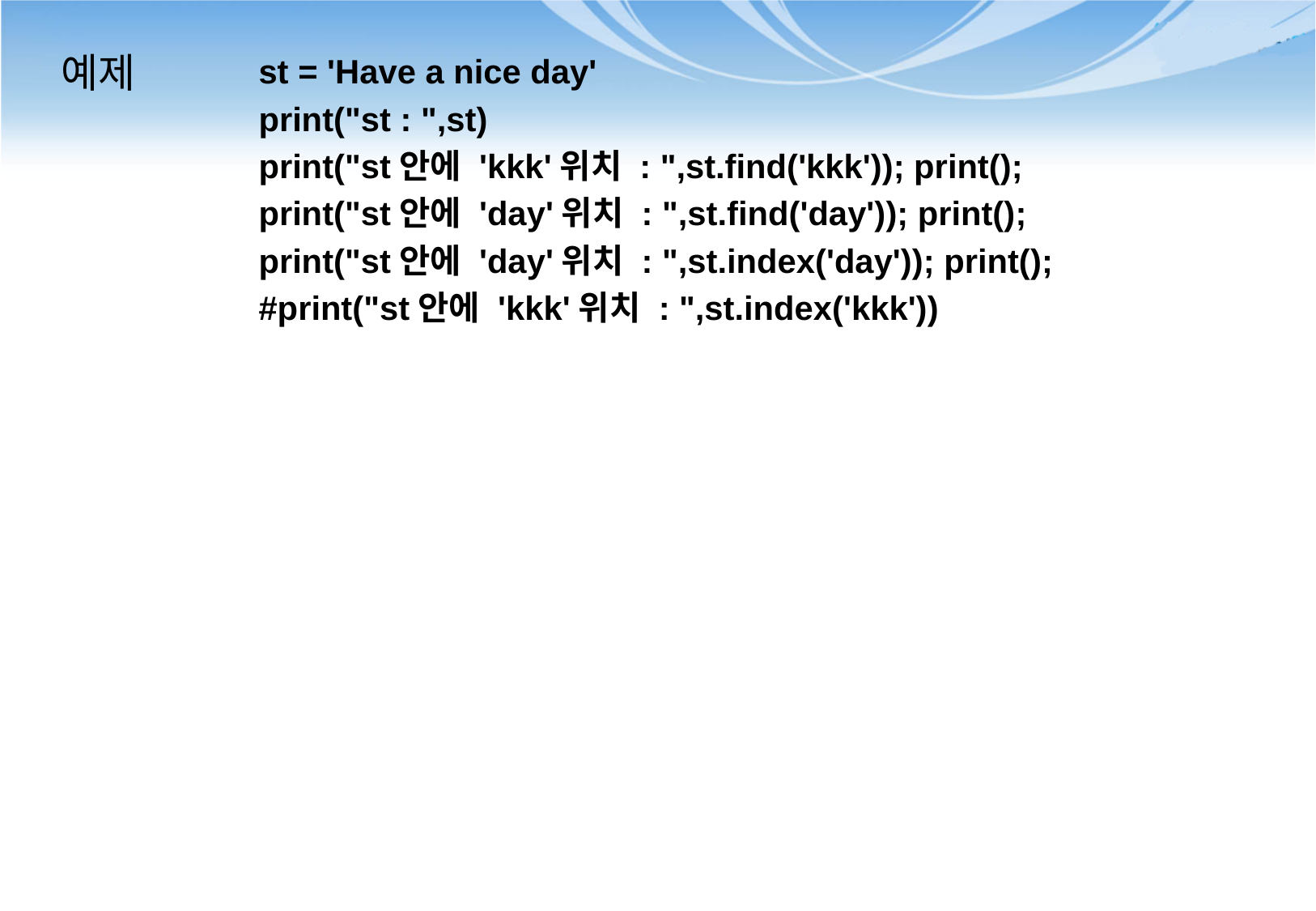

# 예제
st = 'Have a nice day'
print("st : ",st)
print("st안에 'kkk'위치 : ",st.find('kkk')); print();
print("st안에 'day'위치 : ",st.find('day')); print();
print("st안에 'day'위치 : ",st.index('day')); print();
#print("st안에 'kkk'위치 : ",st.index('kkk'))